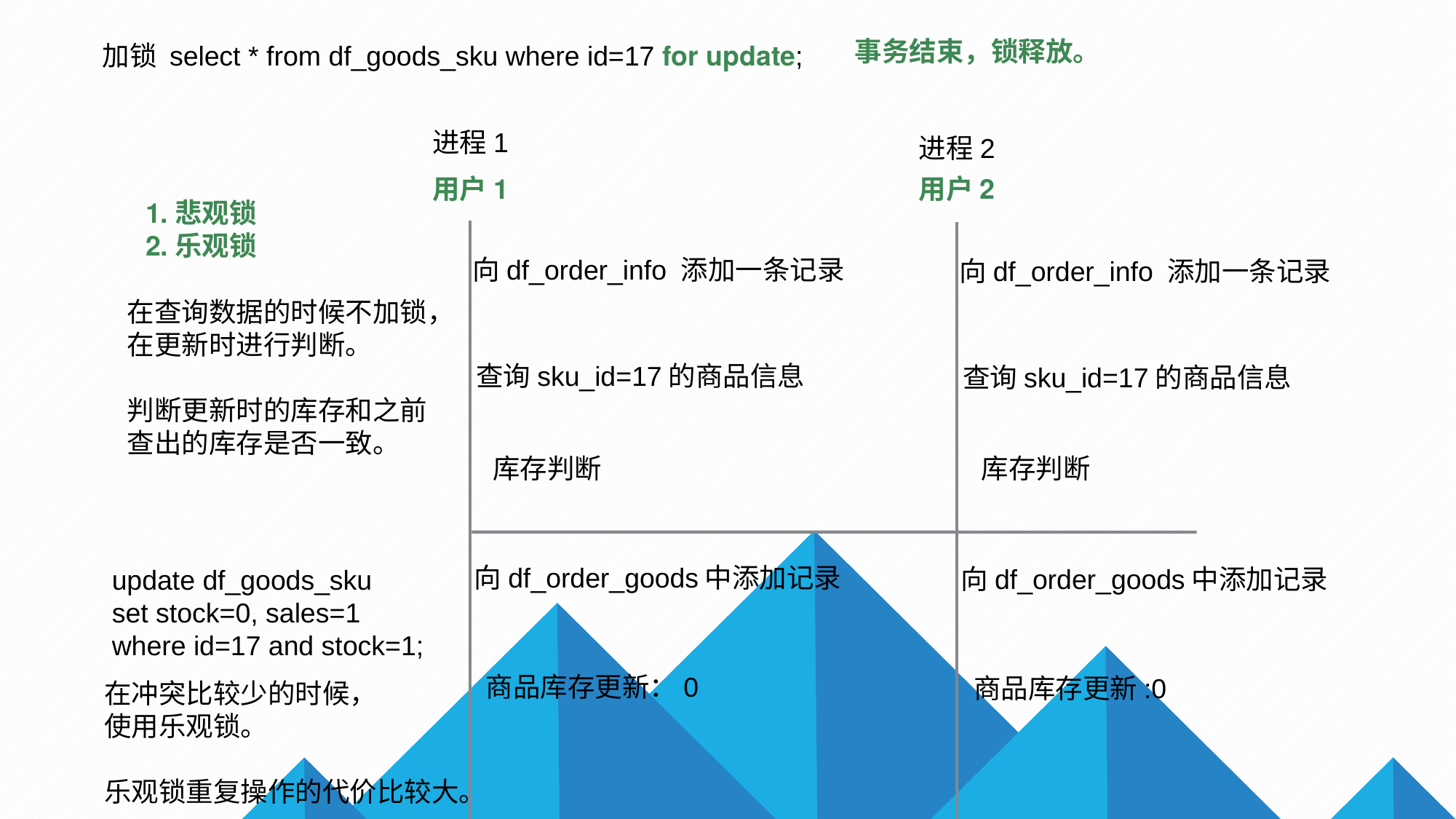

事务结束，锁释放。
加锁 select * from df_goods_sku where id=17 for update;
进程1
进程2
用户1
用户2
1.悲观锁
2.乐观锁

向df_order_info 添加一条记录
向df_order_info 添加一条记录
在查询数据的时候不加锁，
在更新时进行判断。

判断更新时的库存和之前
查出的库存是否一致。
查询sku_id=17的商品信息
查询sku_id=17的商品信息
库存判断
库存判断

向df_order_goods中添加记录
向df_order_goods中添加记录
update df_goods_sku
set stock=0, sales=1
where id=17 and stock=1;
商品库存更新：0
商品库存更新:0
在冲突比较少的时候，
使用乐观锁。

乐观锁重复操作的代价比较大。